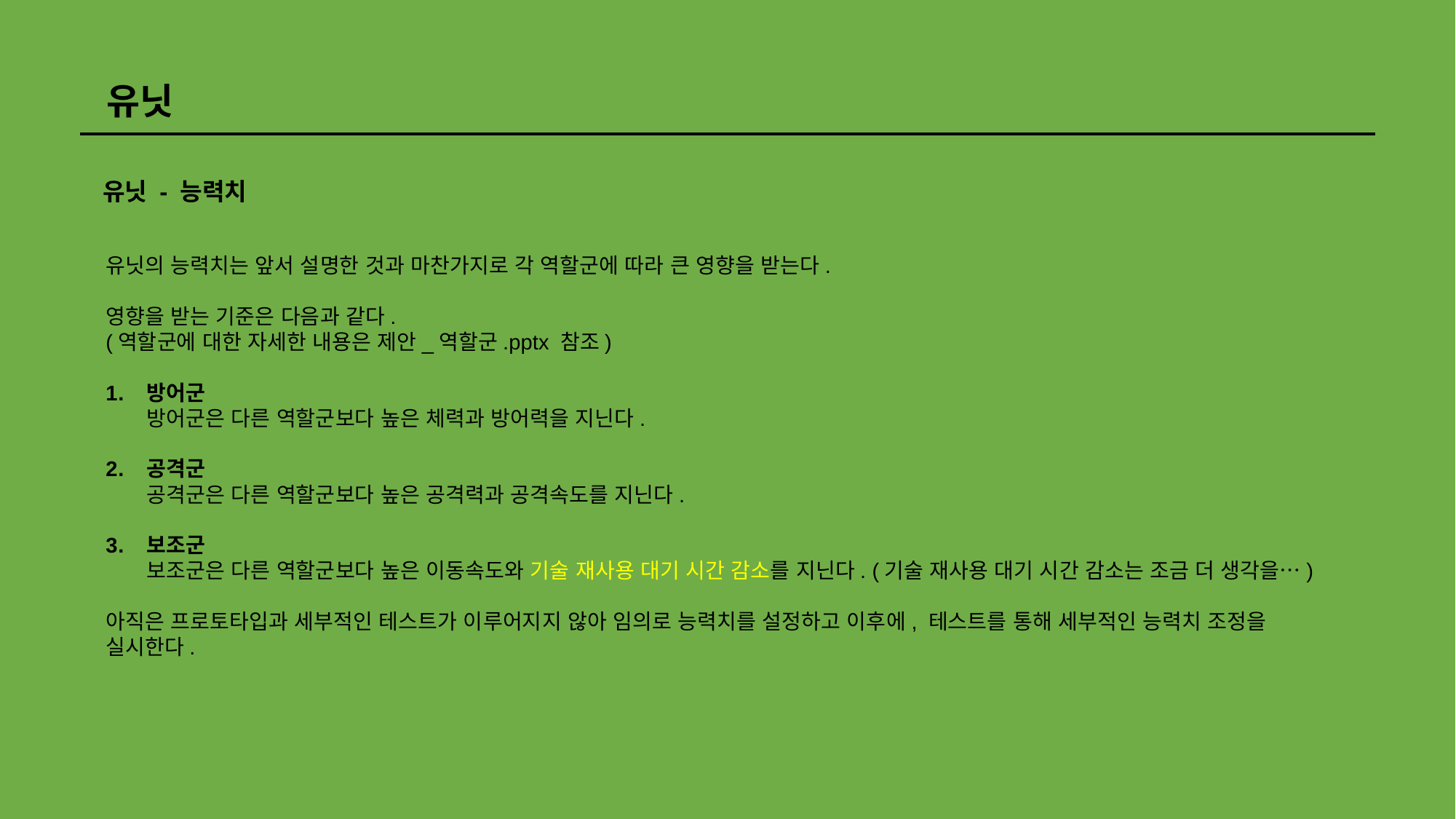

유닛
유닛 - 능력치
유닛의 능력치는 앞서 설명한 것과 마찬가지로 각 역할군에 따라 큰 영향을 받는다.

영향을 받는 기준은 다음과 같다.
(역할군에 대한 자세한 내용은 제안_역할군.pptx 참조)

방어군
방어군은 다른 역할군보다 높은 체력과 방어력을 지닌다.
공격군
공격군은 다른 역할군보다 높은 공격력과 공격속도를 지닌다.
보조군
보조군은 다른 역할군보다 높은 이동속도와 기술 재사용 대기 시간 감소를 지닌다. (기술 재사용 대기 시간 감소는 조금 더 생각을…)

아직은 프로토타입과 세부적인 테스트가 이루어지지 않아 임의로 능력치를 설정하고 이후에, 테스트를 통해 세부적인 능력치 조정을 실시한다.